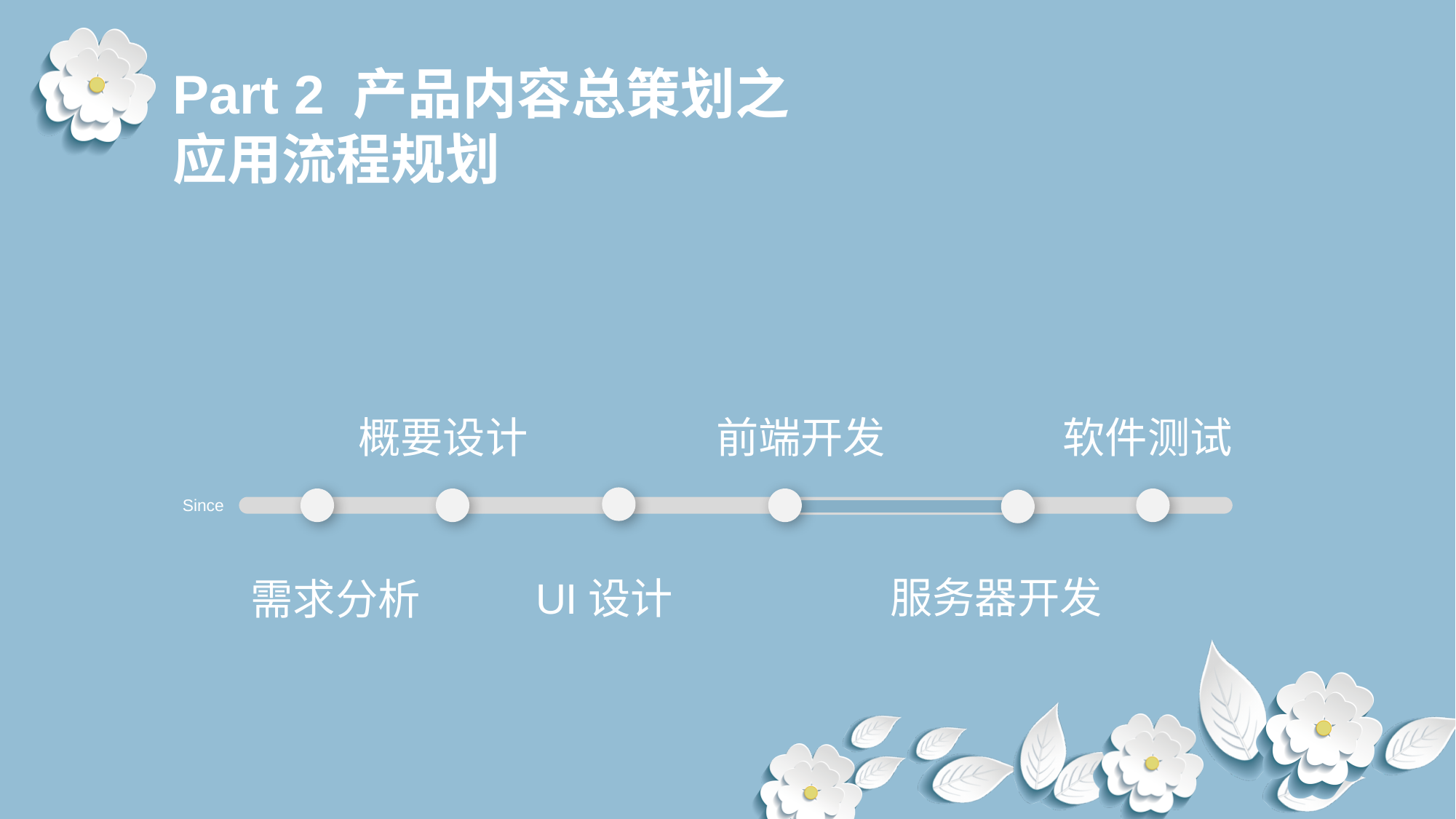

Part 2 产品内容总策划之
应用流程规划

概要设计
软件测试
前端开发

Since

服务器开发
UI设计
需求分析
延时符